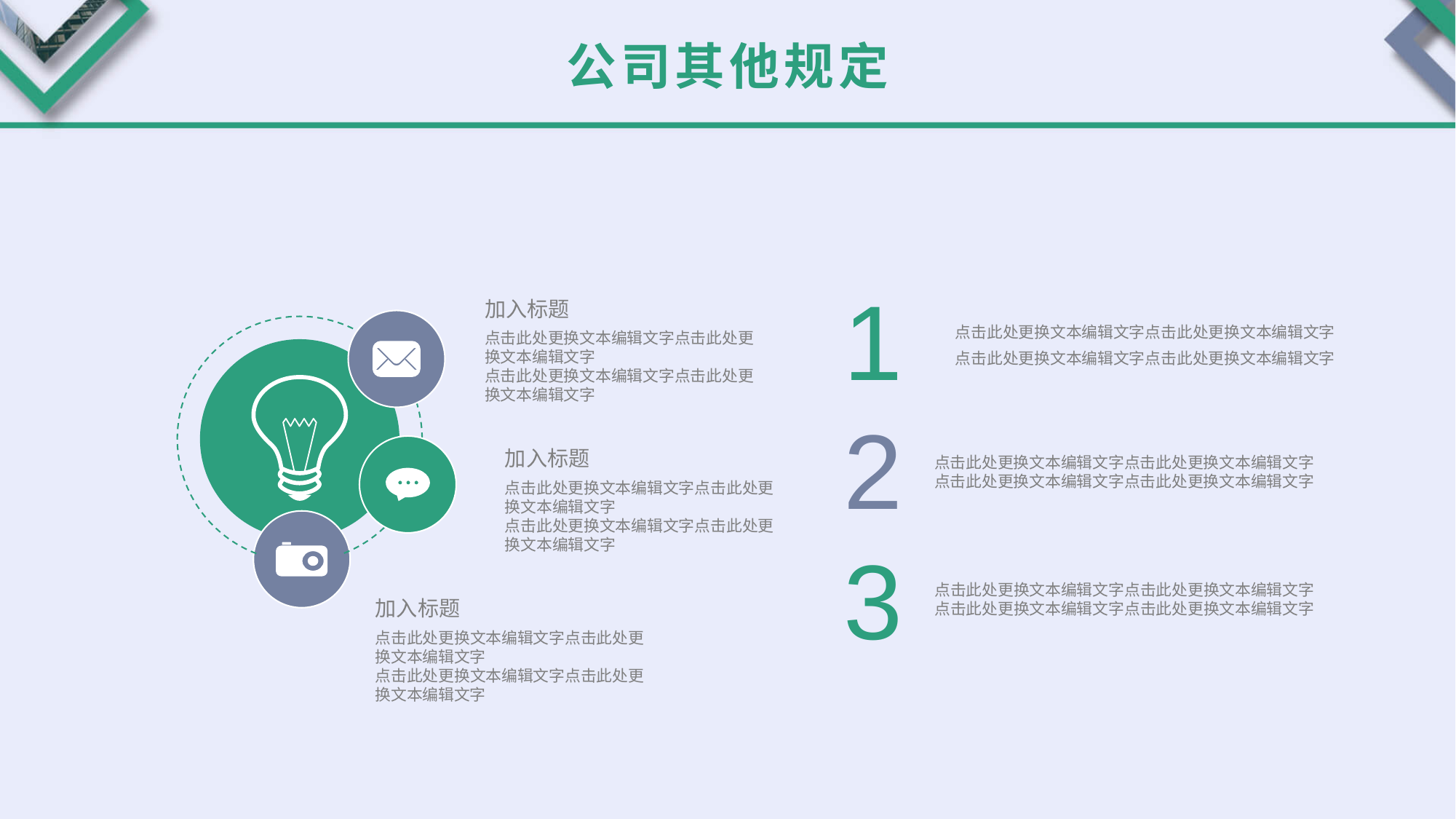

公司其他规定
1
加入标题

点击此处更换文本编辑文字点击此处更换文本编辑文字
点击此处更换文本编辑文字点击此处更换文本编辑文字

加入标题

点击此处更换文本编辑文字点击此处更换文本编辑文字
点击此处更换文本编辑文字点击此处更换文本编辑文字

加入标题
点击此处更换文本编辑文字点击此处更换文本编辑文字
点击此处更换文本编辑文字点击此处更换文本编辑文字
点击此处更换文本编辑文字点击此处更换文本编辑文字
点击此处更换文本编辑文字点击此处更换文本编辑文字
2
点击此处更换文本编辑文字点击此处更换文本编辑文字
点击此处更换文本编辑文字点击此处更换文本编辑文字
3
点击此处更换文本编辑文字点击此处更换文本编辑文字
点击此处更换文本编辑文字点击此处更换文本编辑文字